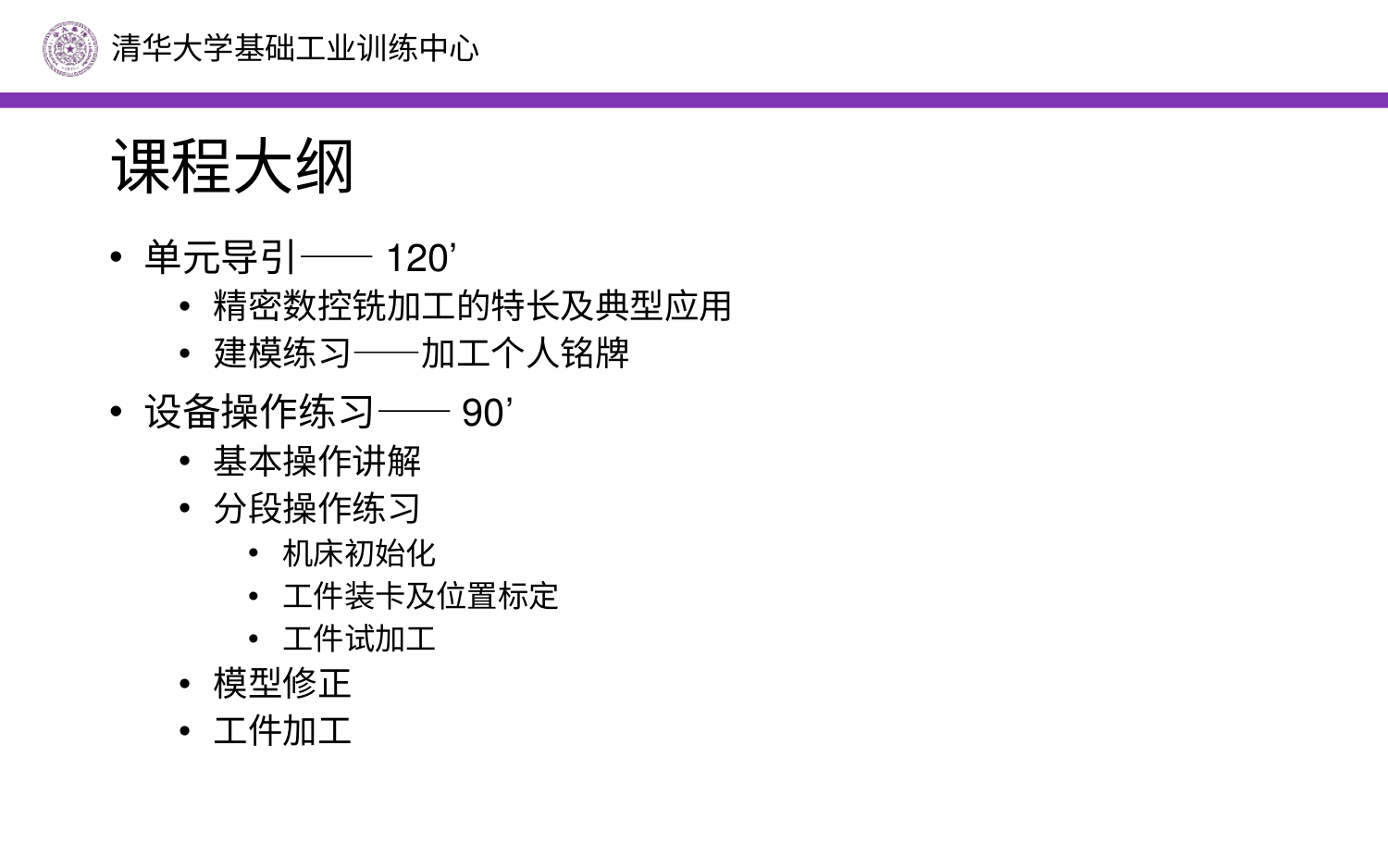

# 课程大纲
单元导引——120’
精密数控铣加工的特长及典型应用
建模练习——加工个人铭牌
设备操作练习——90’
基本操作讲解
分段操作练习
机床初始化
工件装卡及位置标定
工件试加工
模型修正
工件加工